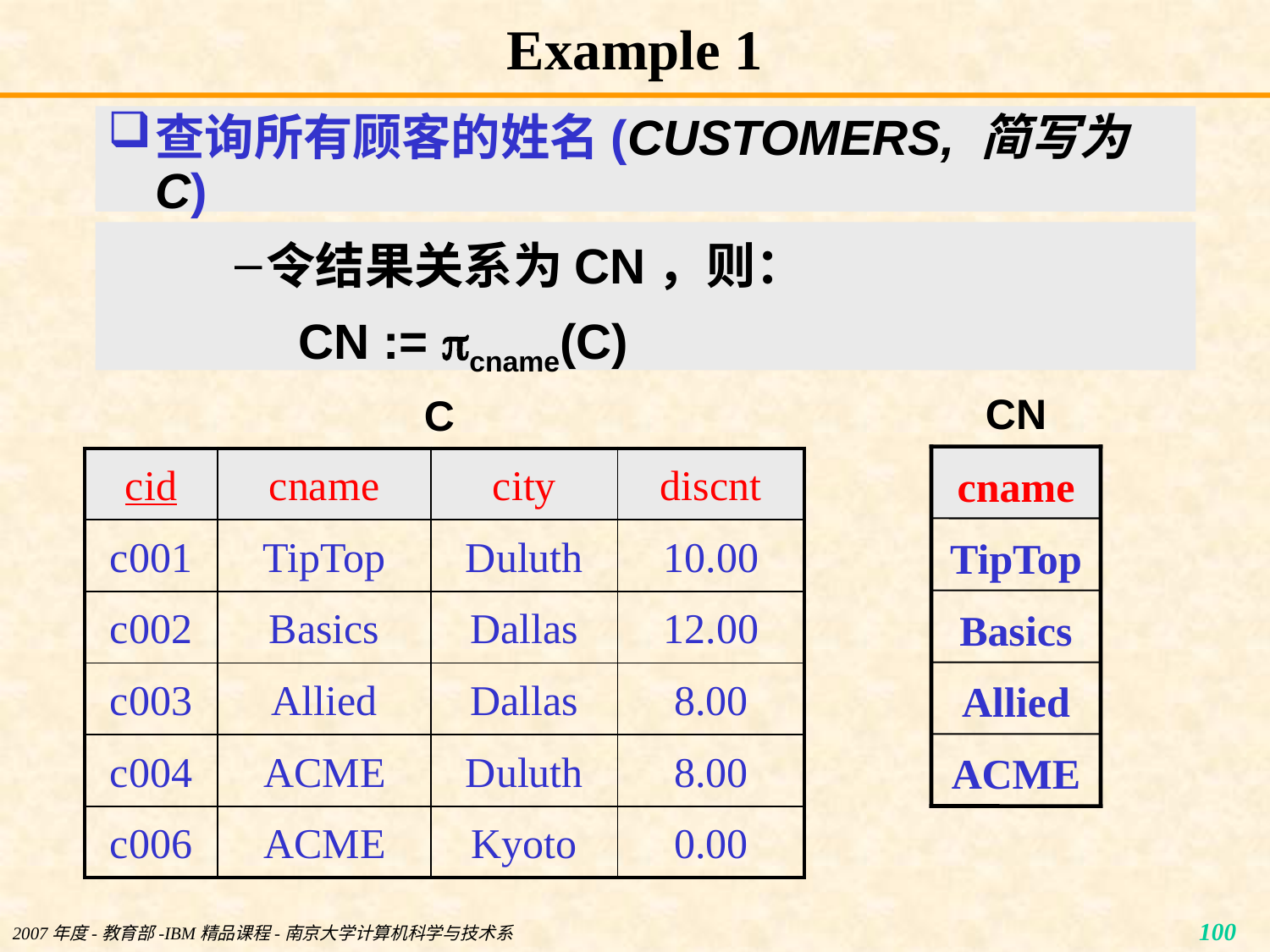

# Example 1
查询所有顾客的姓名(CUSTOMERS, 简写为C)
令结果关系为CN，则：
CN := πcname(C)
CN
cname

TipTop

Basics

Allied

ACME

C
| cid | cname | city | discnt |
| --- | --- | --- | --- |
| c001 | TipTop | Duluth | 10.00 |
| c002 | Basics | Dallas | 12.00 |
| c003 | Allied | Dallas | 8.00 |
| c004 | ACME | Duluth | 8.00 |
| c006 | ACME | Kyoto | 0.00 |
100
2007年度-教育部-IBM精品课程-南京大学计算机科学与技术系